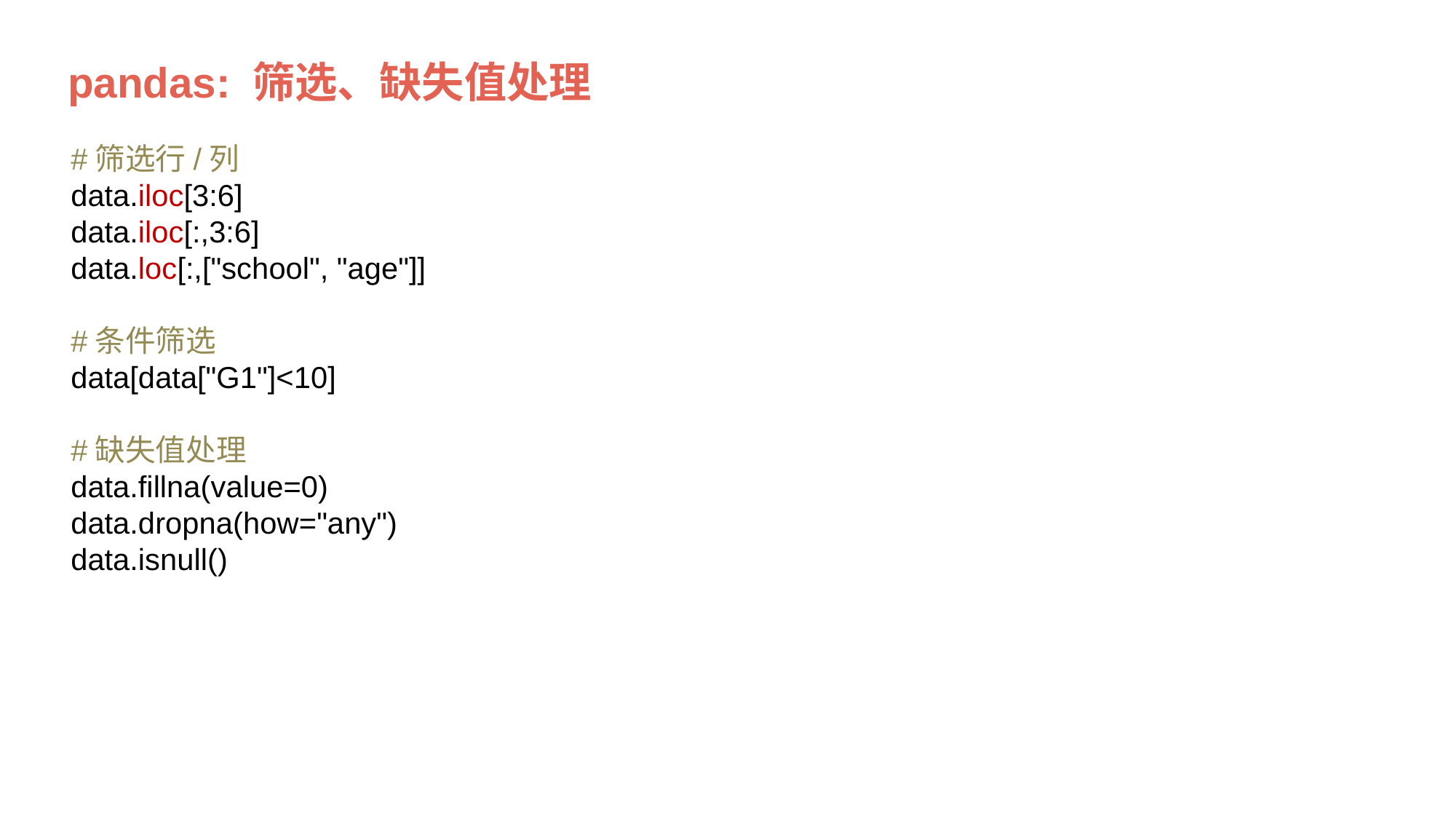

pandas: 筛选、缺失值处理
#筛选行/列
data.iloc[3:6]
data.iloc[:,3:6]
data.loc[:,["school", "age"]]

#条件筛选
data[data["G1"]<10]

#缺失值处理
data.fillna(value=0)
data.dropna(how="any")
data.isnull()

点击添加文本
点击添加文本
点击添加文本
点击添加文本